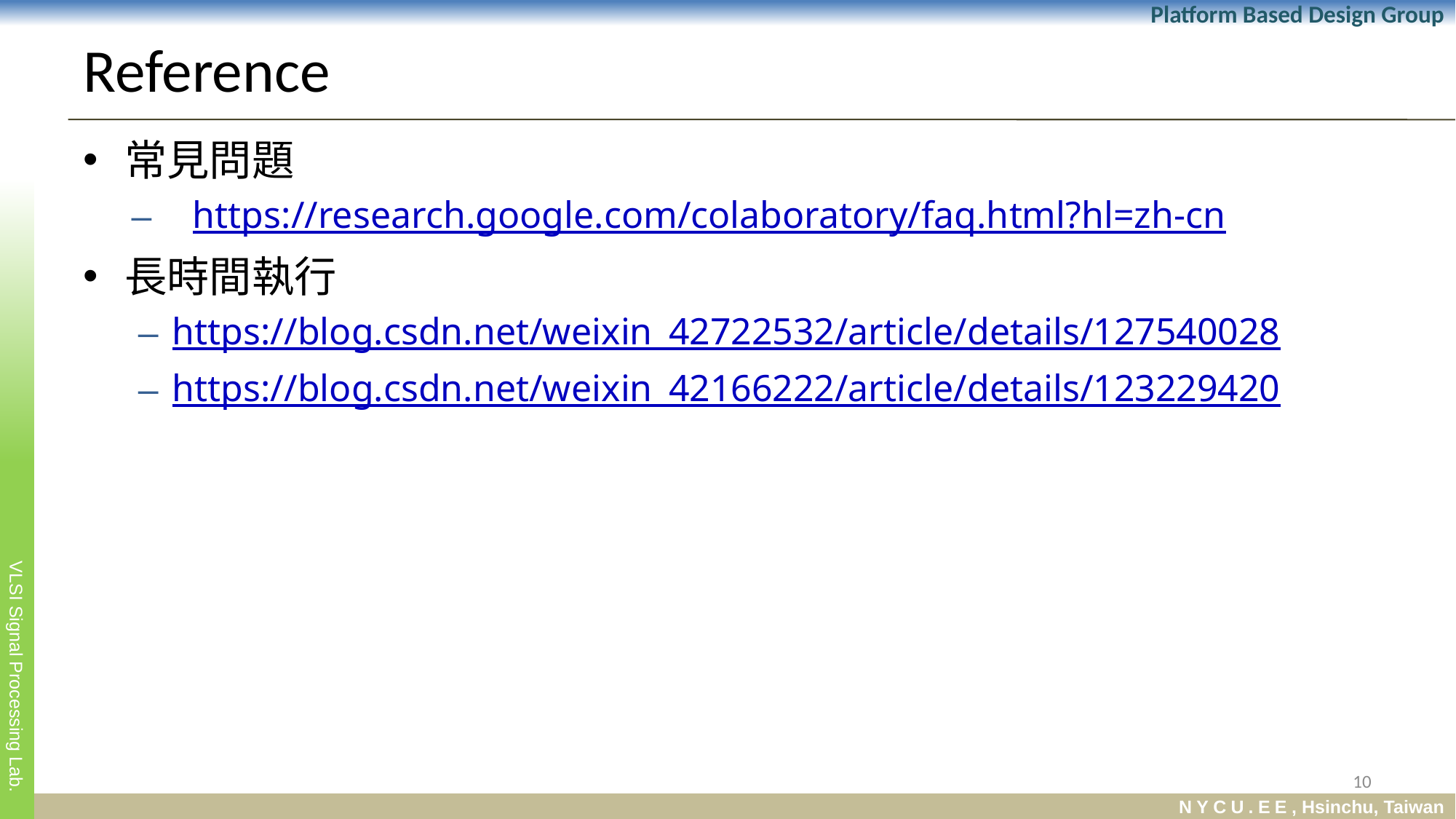

# Reference
常見問題
https://research.google.com/colaboratory/faq.html?hl=zh-cn
長時間執行
https://blog.csdn.net/weixin_42722532/article/details/127540028
https://blog.csdn.net/weixin_42166222/article/details/123229420
10